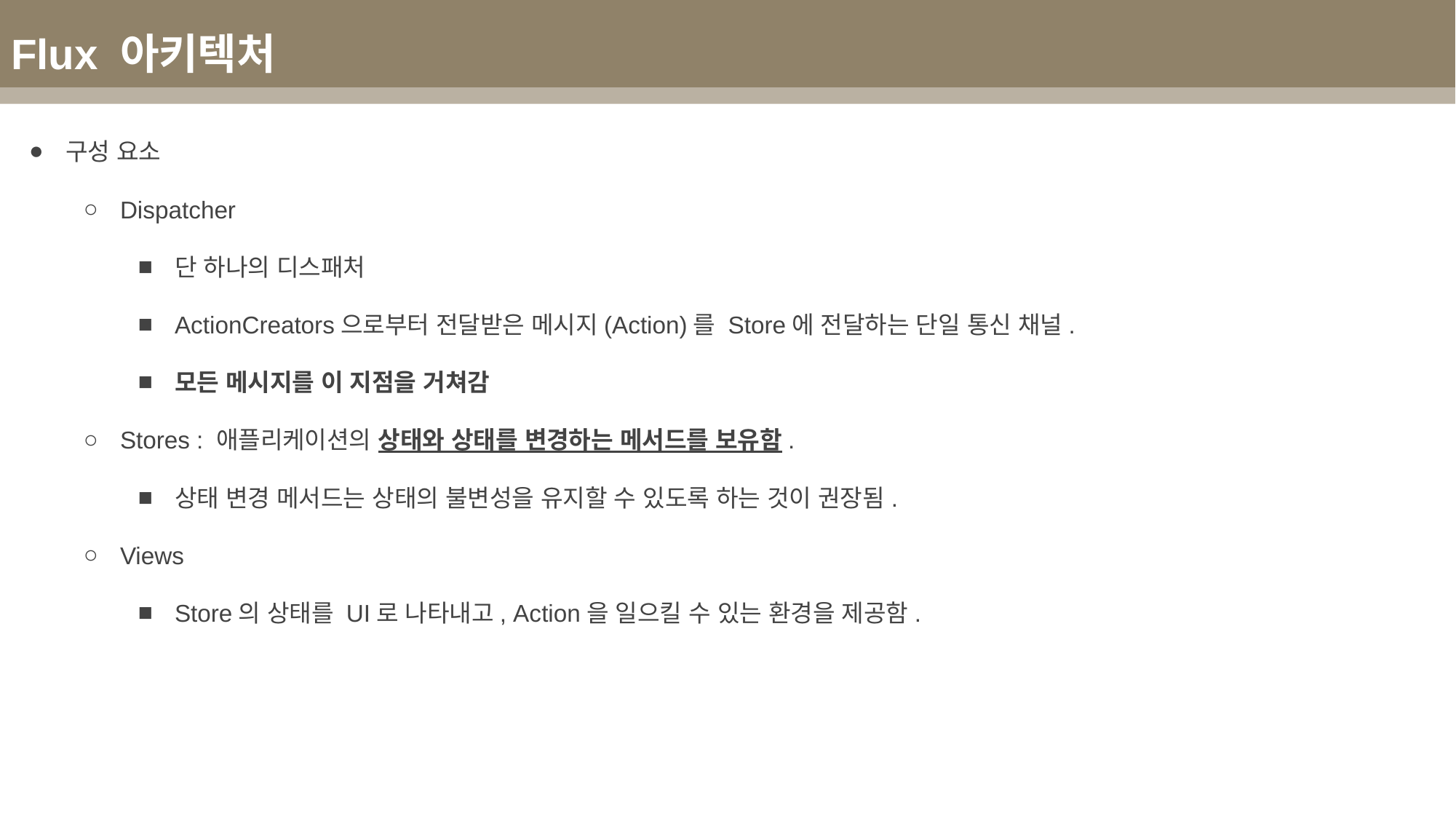

Flux 아키텍처
구성 요소
Dispatcher
단 하나의 디스패처
ActionCreators으로부터 전달받은 메시지(Action)를 Store에 전달하는 단일 통신 채널.
모든 메시지를 이 지점을 거쳐감
Stores : 애플리케이션의 상태와 상태를 변경하는 메서드를 보유함.
상태 변경 메서드는 상태의 불변성을 유지할 수 있도록 하는 것이 권장됨.
Views
Store의 상태를 UI로 나타내고, Action을 일으킬 수 있는 환경을 제공함.